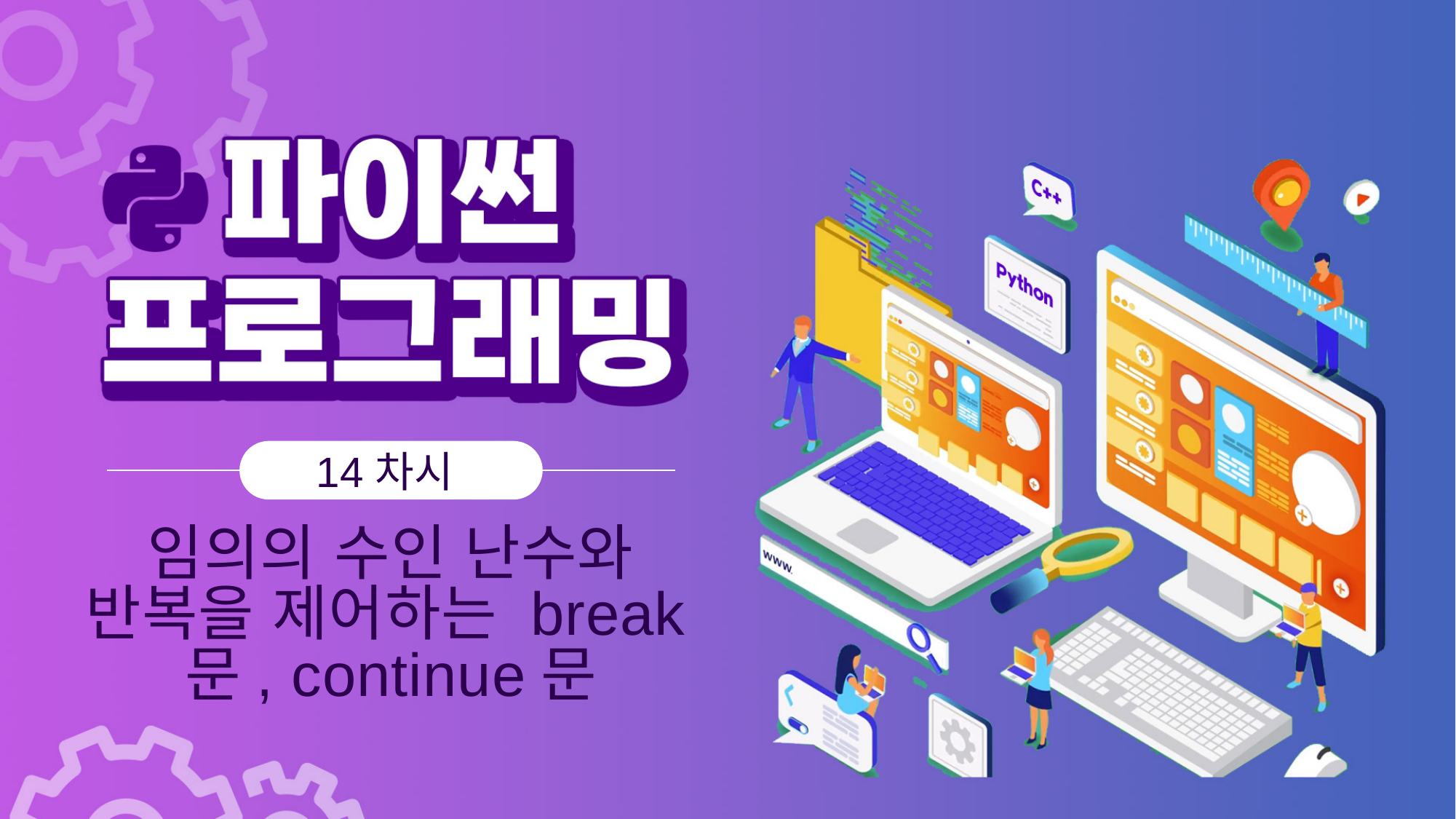

14차시
임의의 수인 난수와 반복을 제어하는 break문, continue문